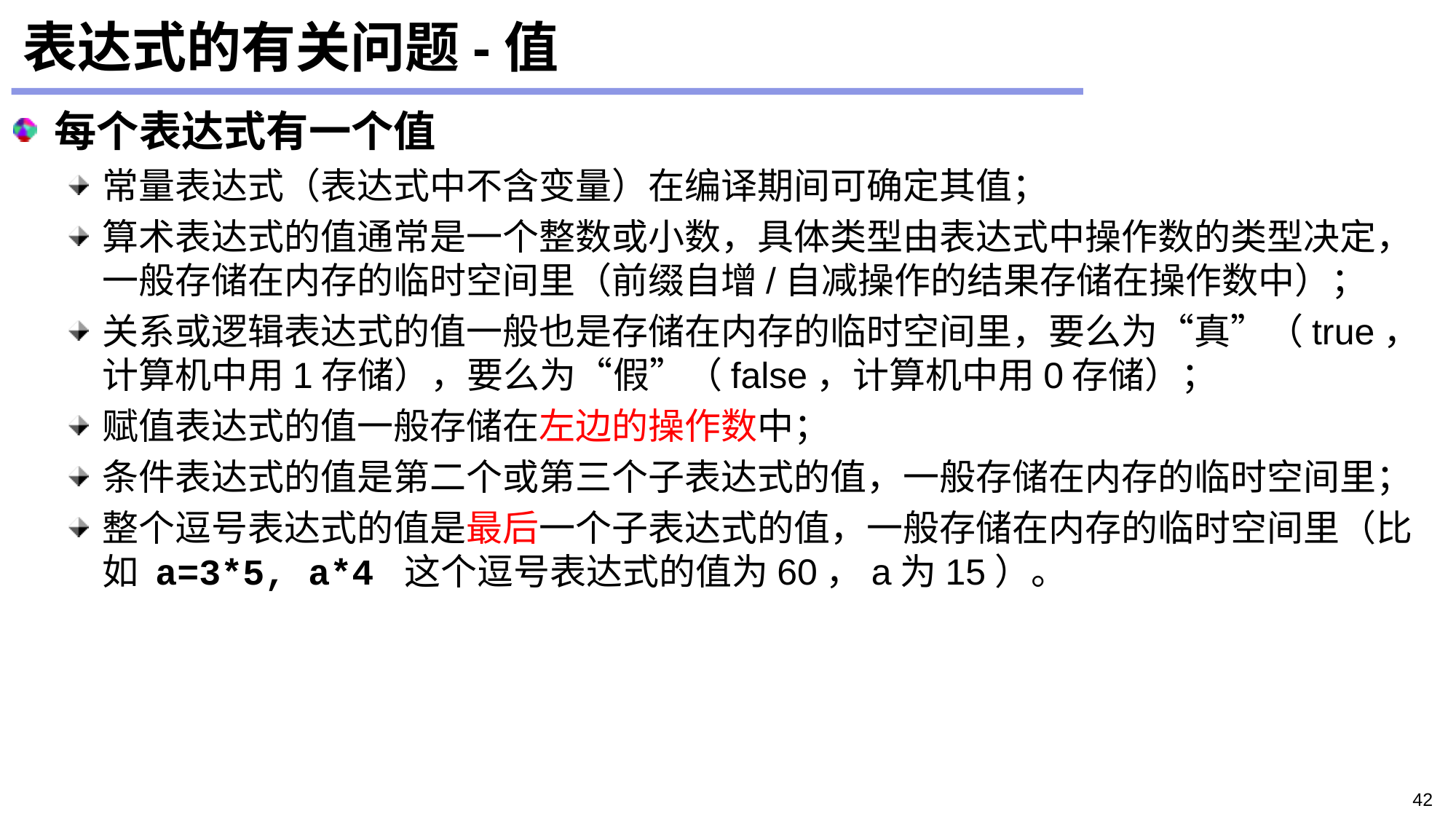

# 表达式的有关问题-值
每个表达式有一个值
常量表达式（表达式中不含变量）在编译期间可确定其值；
算术表达式的值通常是一个整数或小数，具体类型由表达式中操作数的类型决定，一般存储在内存的临时空间里（前缀自增/自减操作的结果存储在操作数中）；
关系或逻辑表达式的值一般也是存储在内存的临时空间里，要么为“真”（true，计算机中用1存储），要么为“假”（false，计算机中用0存储）；
赋值表达式的值一般存储在左边的操作数中；
条件表达式的值是第二个或第三个子表达式的值，一般存储在内存的临时空间里；
整个逗号表达式的值是最后一个子表达式的值，一般存储在内存的临时空间里（比如 a=3*5, a*4 这个逗号表达式的值为60，a为15）。
42